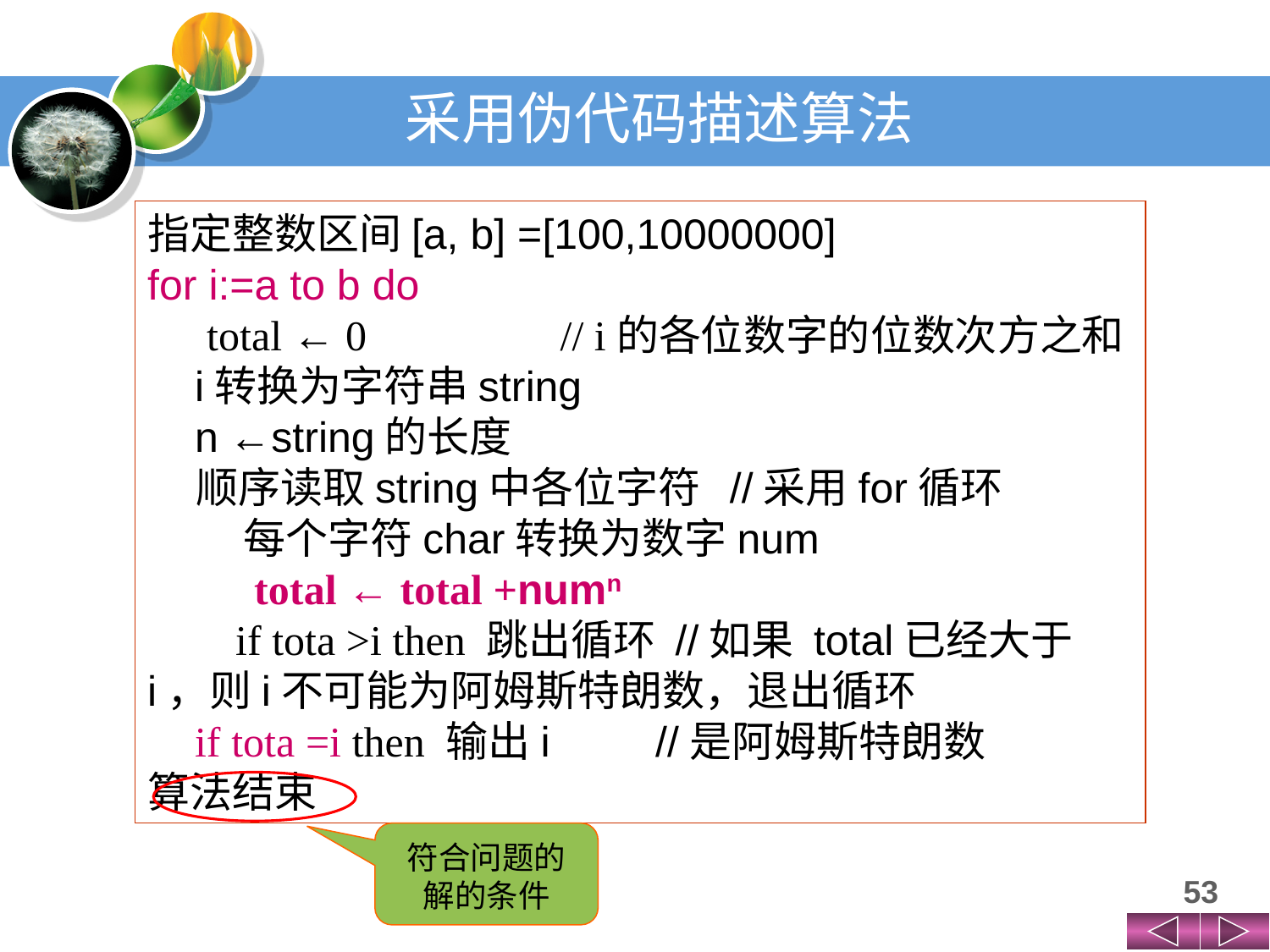

# 采用伪代码描述算法
指定整数区间[a, b] =[100,10000000]
for i:=a to b do
     total ← 0 		   // i的各位数字的位数次方之和
    i转换为字符串string
    n ←string的长度
    顺序读取string中各位字符  //采用for循环
         每个字符char转换为数字num
         total ← total +numn
             if tota >i then 跳出循环 //如果 total已经大于 i，则i不可能为阿姆斯特朗数，退出循环
    if tota =i then 输出i  	//是阿姆斯特朗数
算法结束

符合问题的解的条件